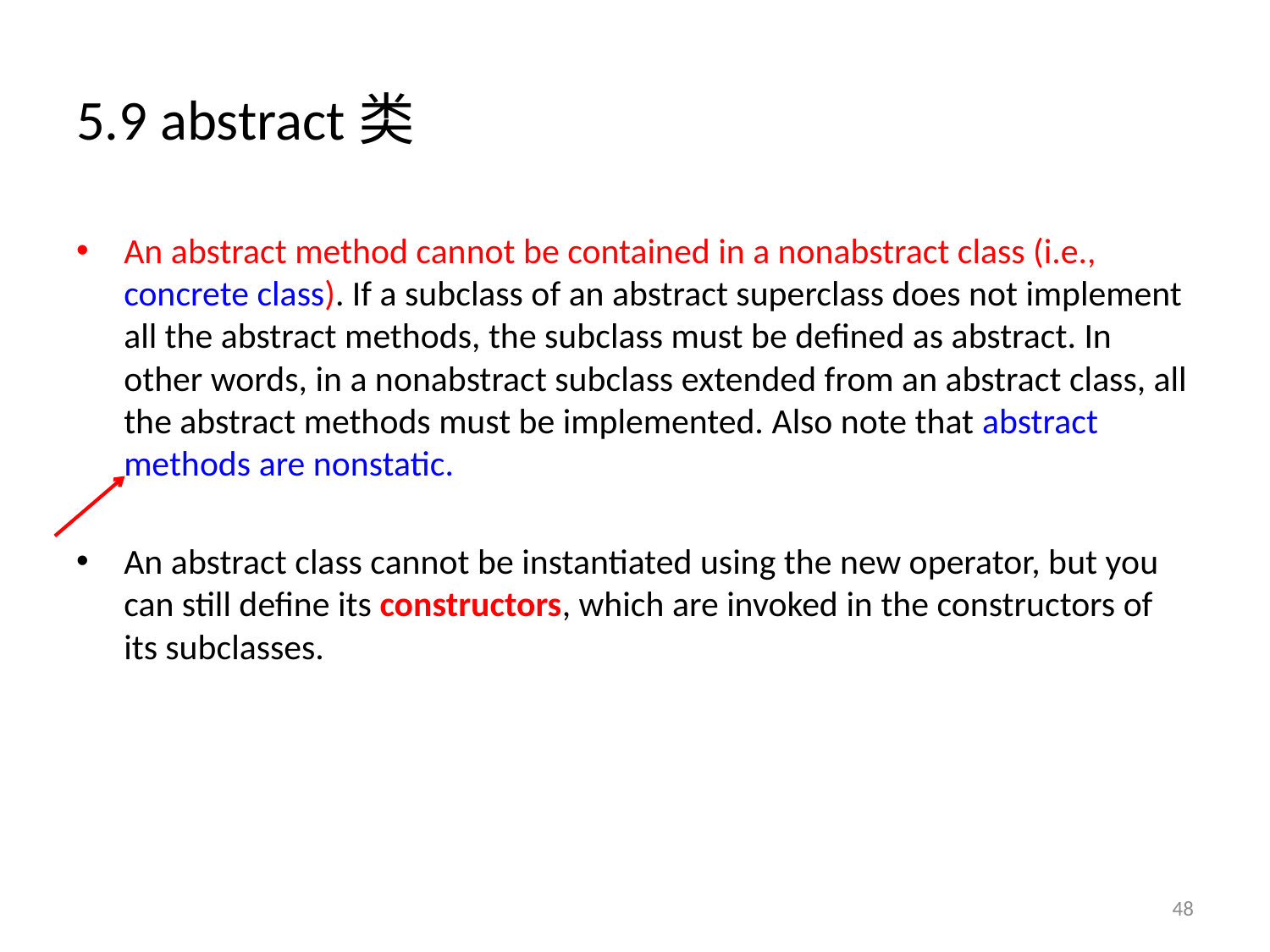

# 5.9 abstract类
An abstract method cannot be contained in a nonabstract class (i.e., concrete class). If a subclass of an abstract superclass does not implement all the abstract methods, the subclass must be defined as abstract. In other words, in a nonabstract subclass extended from an abstract class, all the abstract methods must be implemented. Also note that abstract methods are nonstatic.

An abstract class cannot be instantiated using the new operator, but you can still define its constructors, which are invoked in the constructors of its subclasses.
48